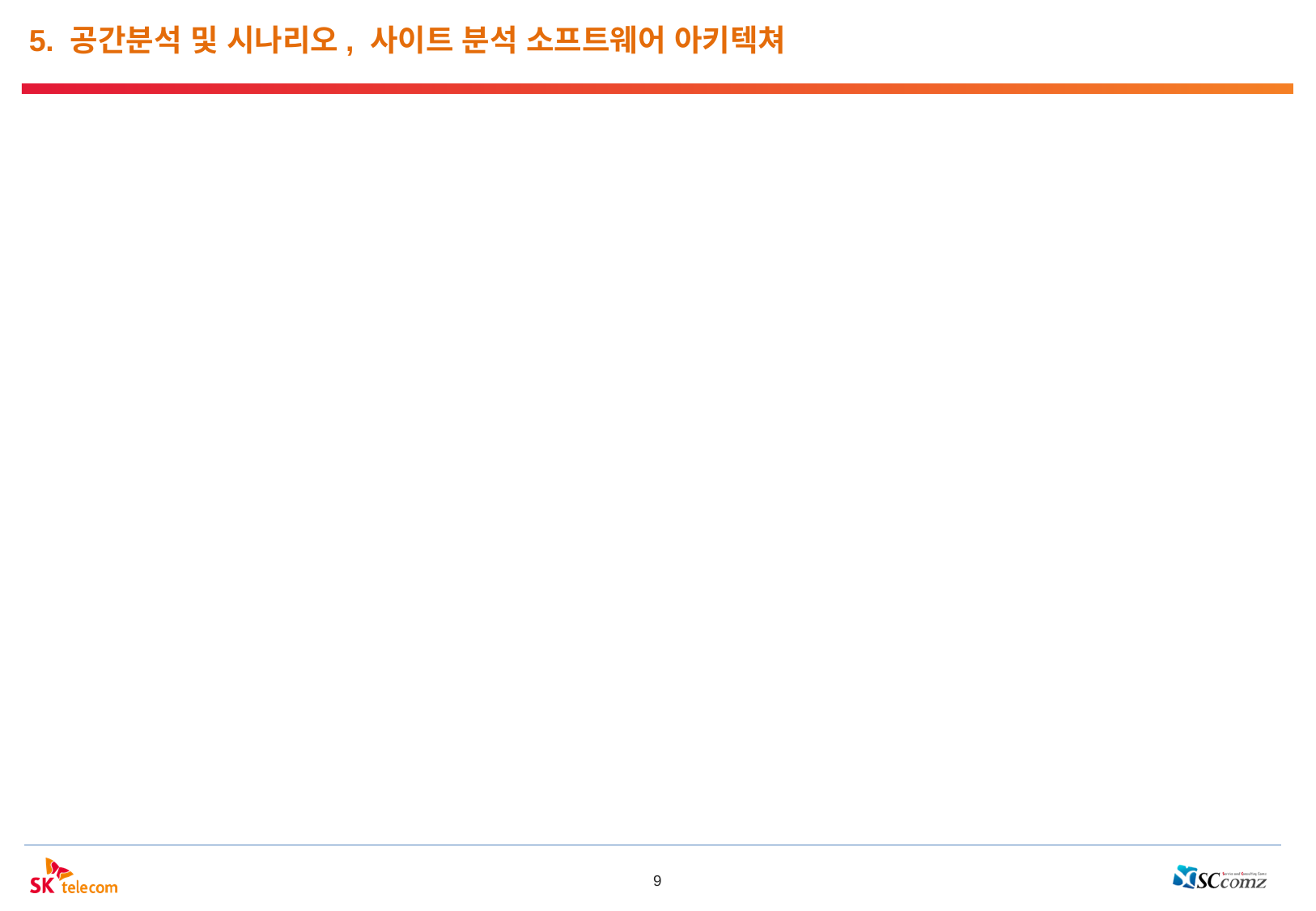

5. 공간분석 및 시나리오, 사이트 분석 소프트웨어 아키텍쳐